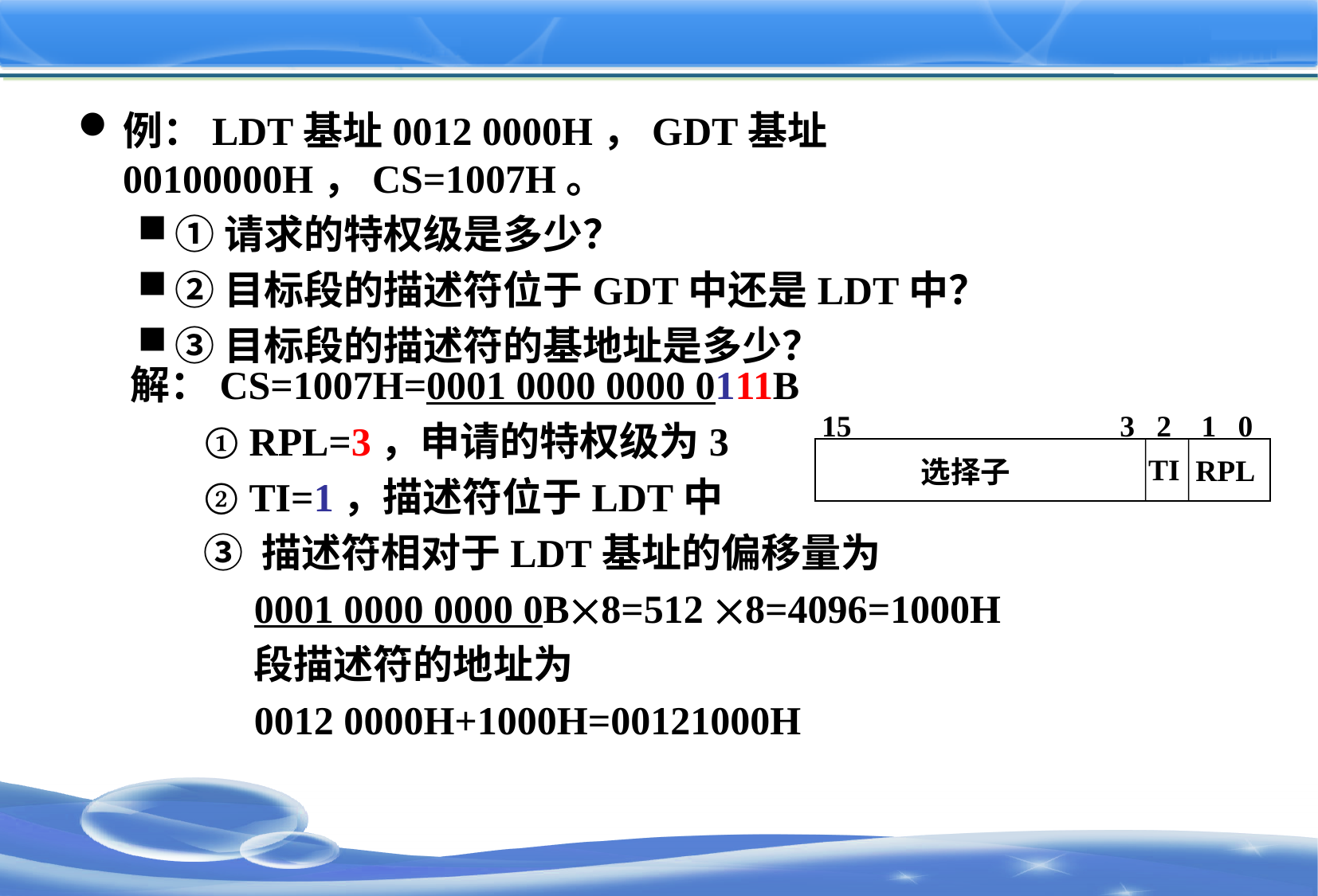

#
例：LDT基址0012 0000H，GDT基址00100000H，CS=1007H。
①请求的特权级是多少？
②目标段的描述符位于GDT中还是LDT中？
③目标段的描述符的基地址是多少？
解：CS=1007H=0001 0000 0000 0111B

3
2
1
0
15

TI
RPL
选择子
       ① RPL=3，申请的特权级为3
 ② TI=1，描述符位于LDT中
 ③ 描述符相对于LDT基址的偏移量为
0001 0000 0000 0B×8=512 ×8=4096=1000H
段描述符的地址为
0012 0000H+1000H=00121000H